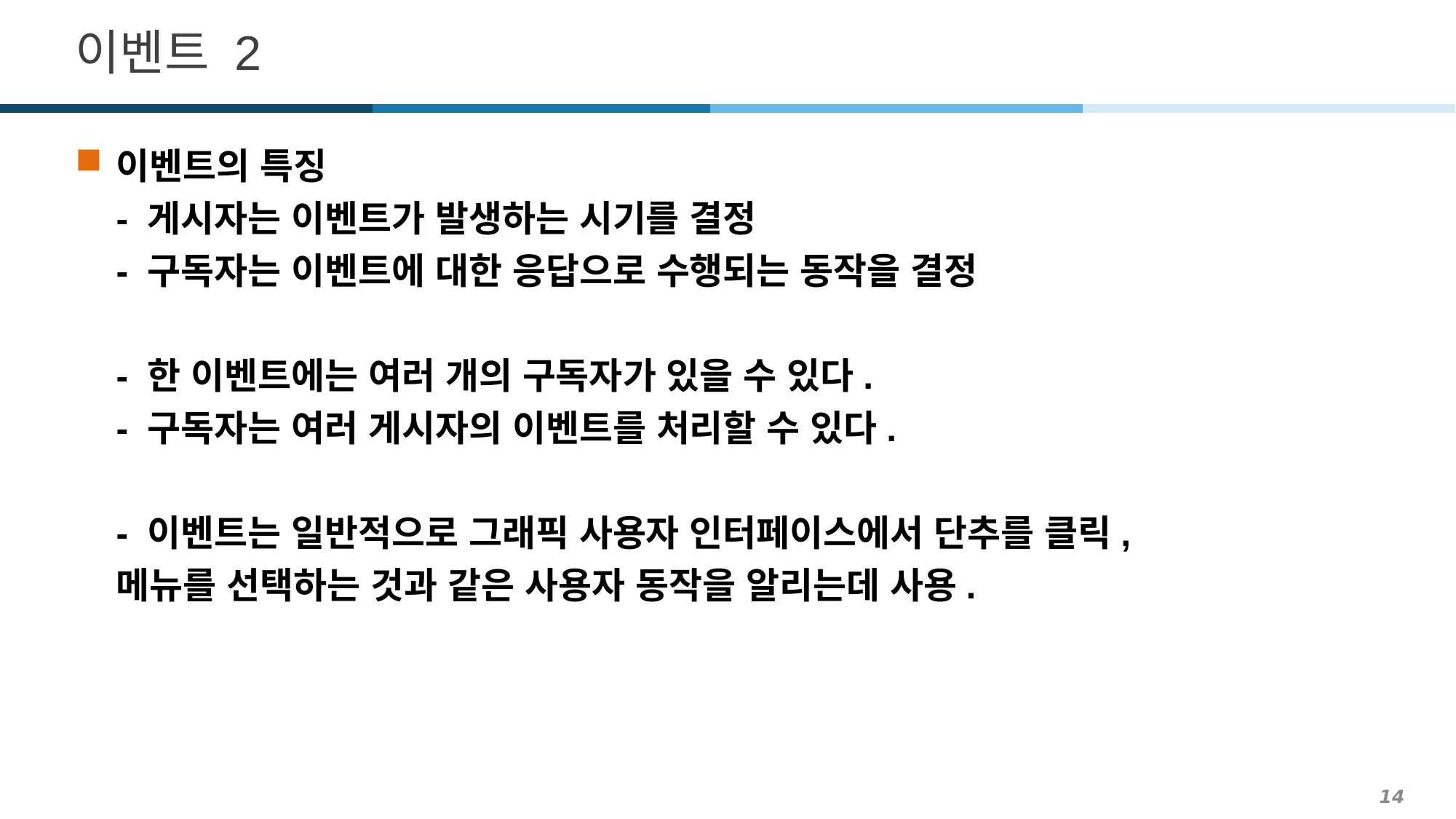

# 이벤트 2
이벤트의 특징
- 게시자는 이벤트가 발생하는 시기를 결정
- 구독자는 이벤트에 대한 응답으로 수행되는 동작을 결정
- 한 이벤트에는 여러 개의 구독자가 있을 수 있다.
- 구독자는 여러 게시자의 이벤트를 처리할 수 있다.
- 이벤트는 일반적으로 그래픽 사용자 인터페이스에서 단추를 클릭,
메뉴를 선택하는 것과 같은 사용자 동작을 알리는데 사용.